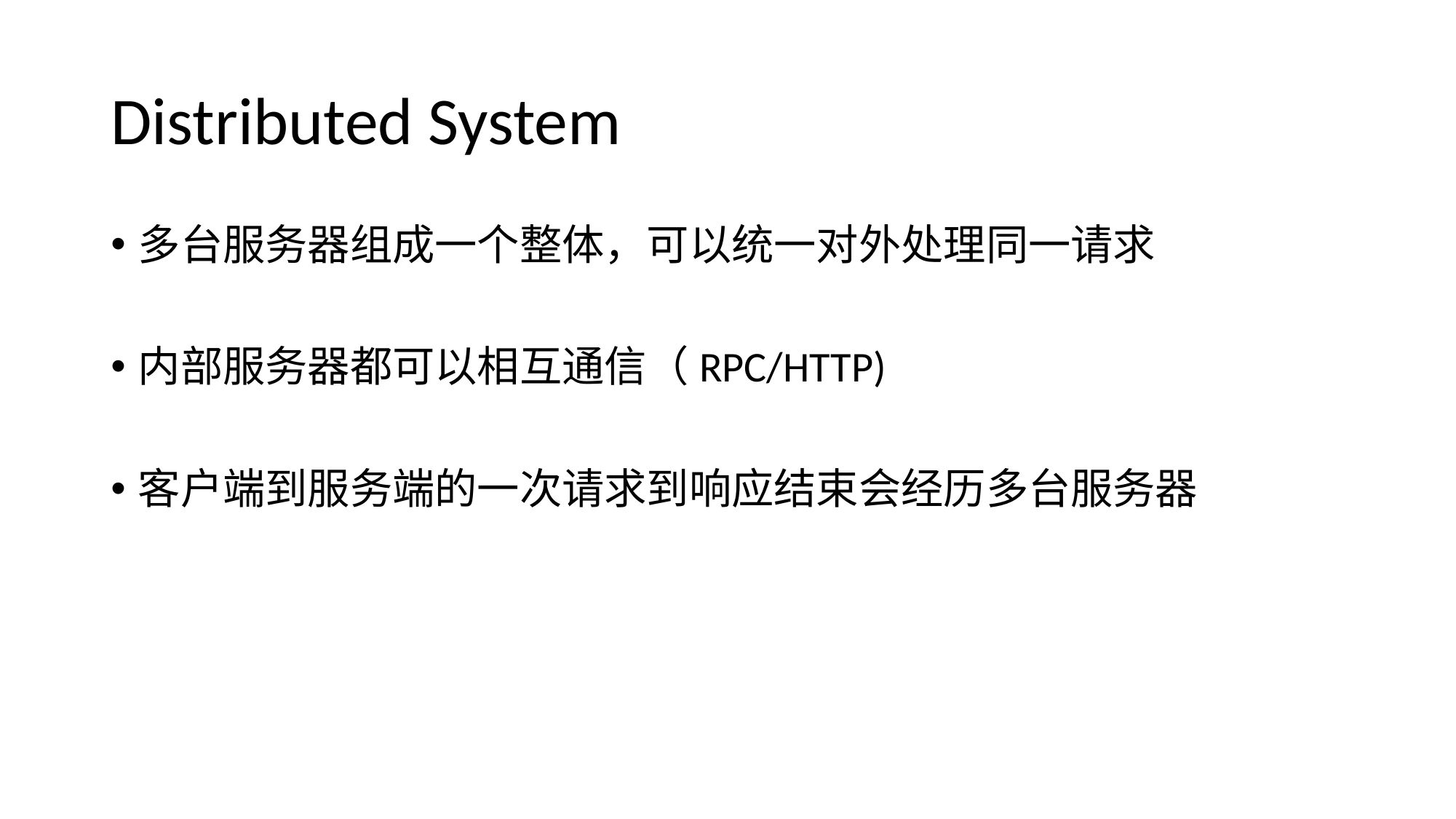

# Distributed System
多台服务器组成一个整体，可以统一对外处理同一请求

内部服务器都可以相互通信（RPC/HTTP)

客户端到服务端的一次请求到响应结束会经历多台服务器